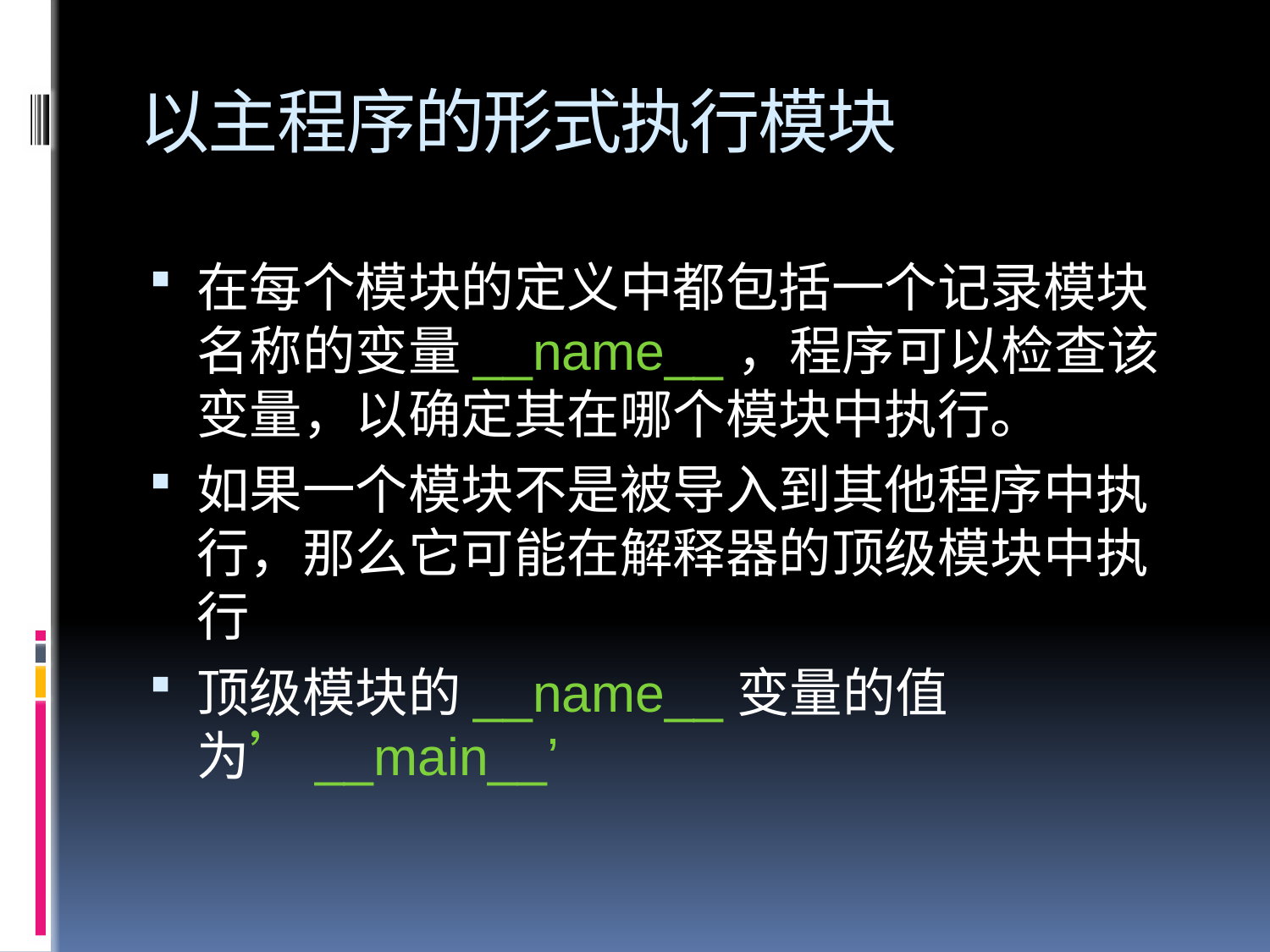

# 以主程序的形式执行模块
在每个模块的定义中都包括一个记录模块名称的变量__name__，程序可以检查该变量，以确定其在哪个模块中执行。
如果一个模块不是被导入到其他程序中执行，那么它可能在解释器的顶级模块中执行
顶级模块的__name__变量的值为’__main__’